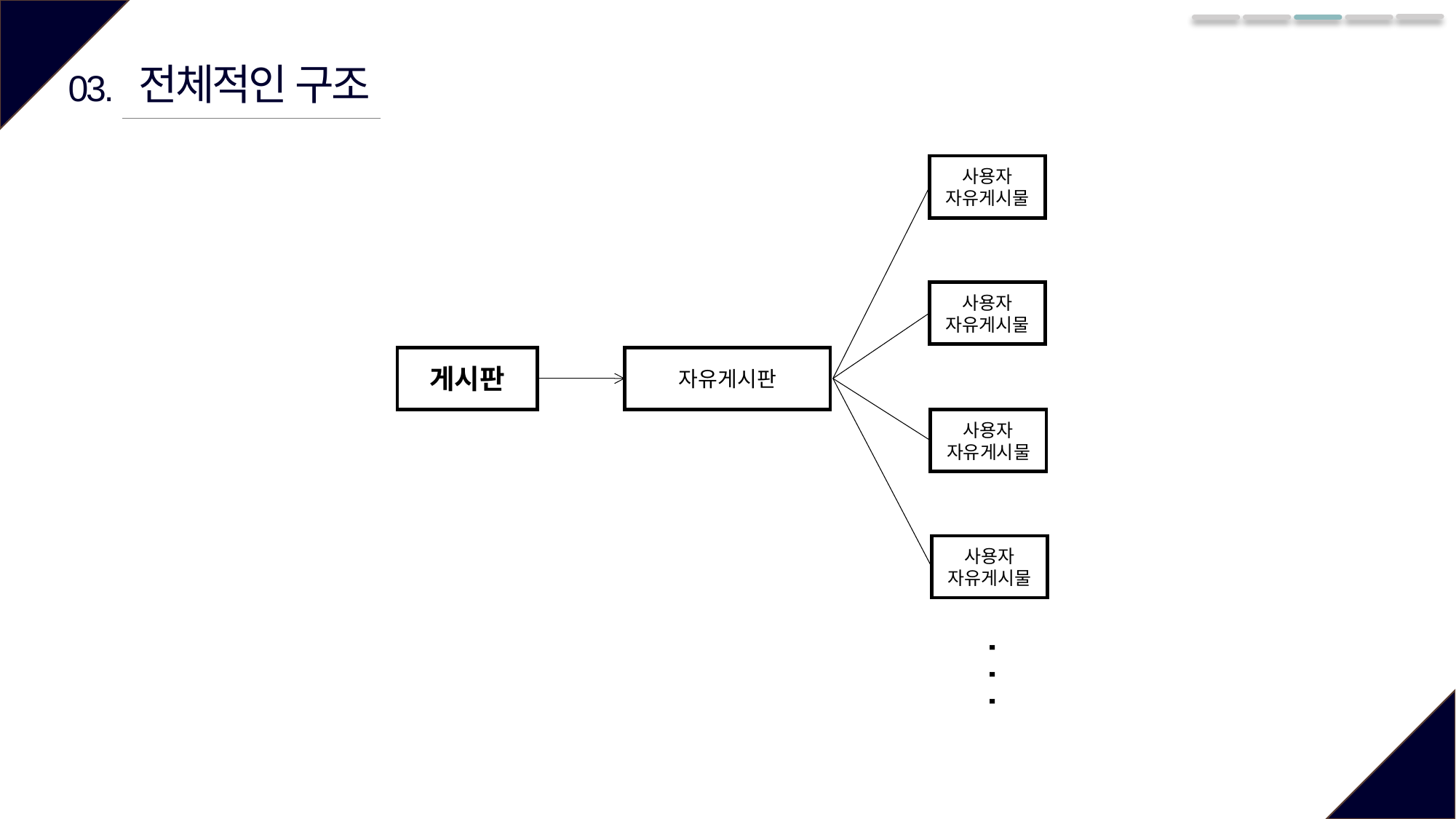

전체적인 구조
03.
사용자
자유게시물
사용자
자유게시물
게시판
자유게시판
사용자
자유게시물
사용자
자유게시물
. . .